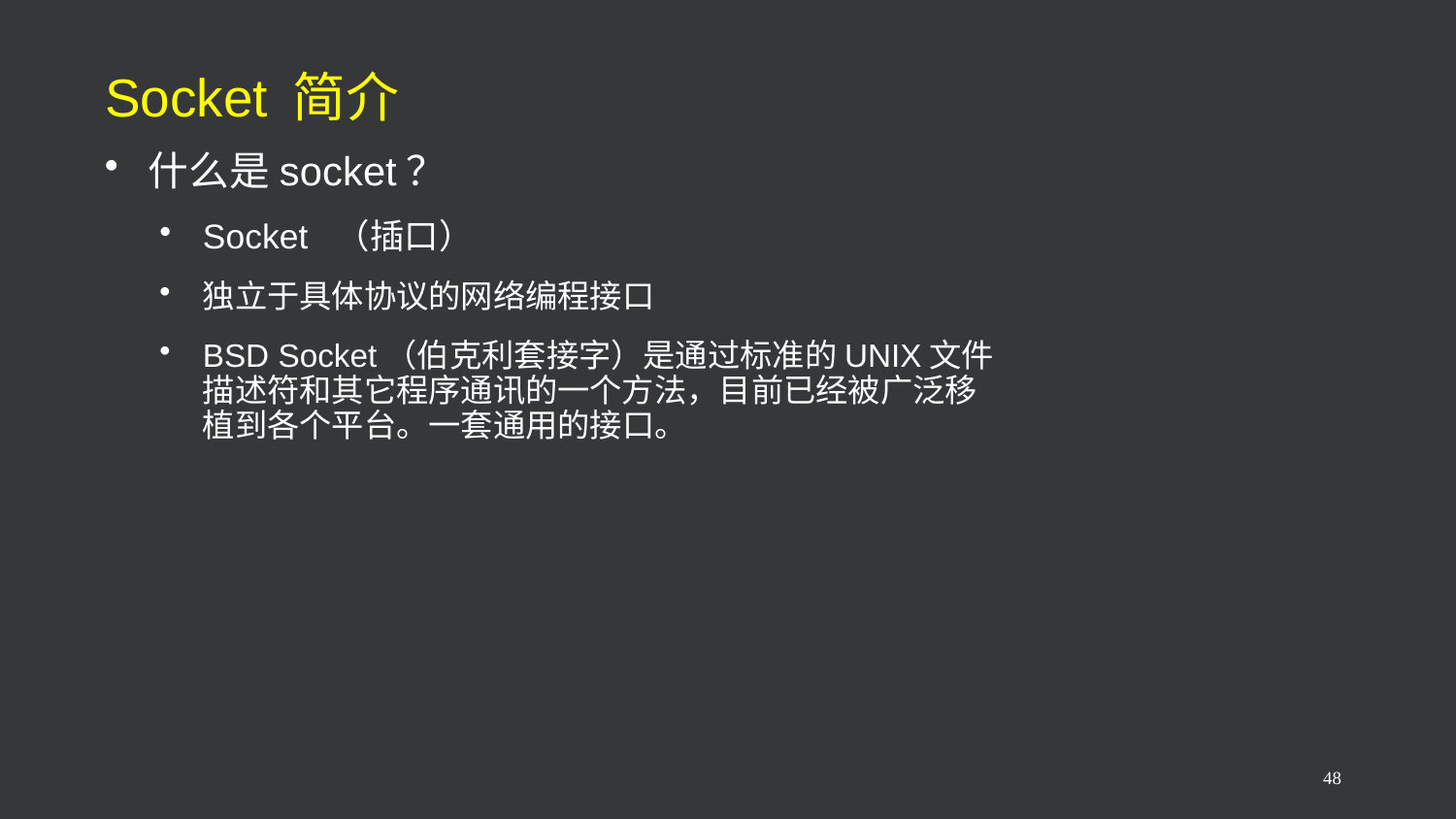

# Socket 简介
什么是socket？
Socket  （插口）
独立于具体协议的网络编程接口
BSD Socket（伯克利套接字）是通过标准的UNIX文件描述符和其它程序通讯的一个方法，目前已经被广泛移植到各个平台。一套通用的接口。
48